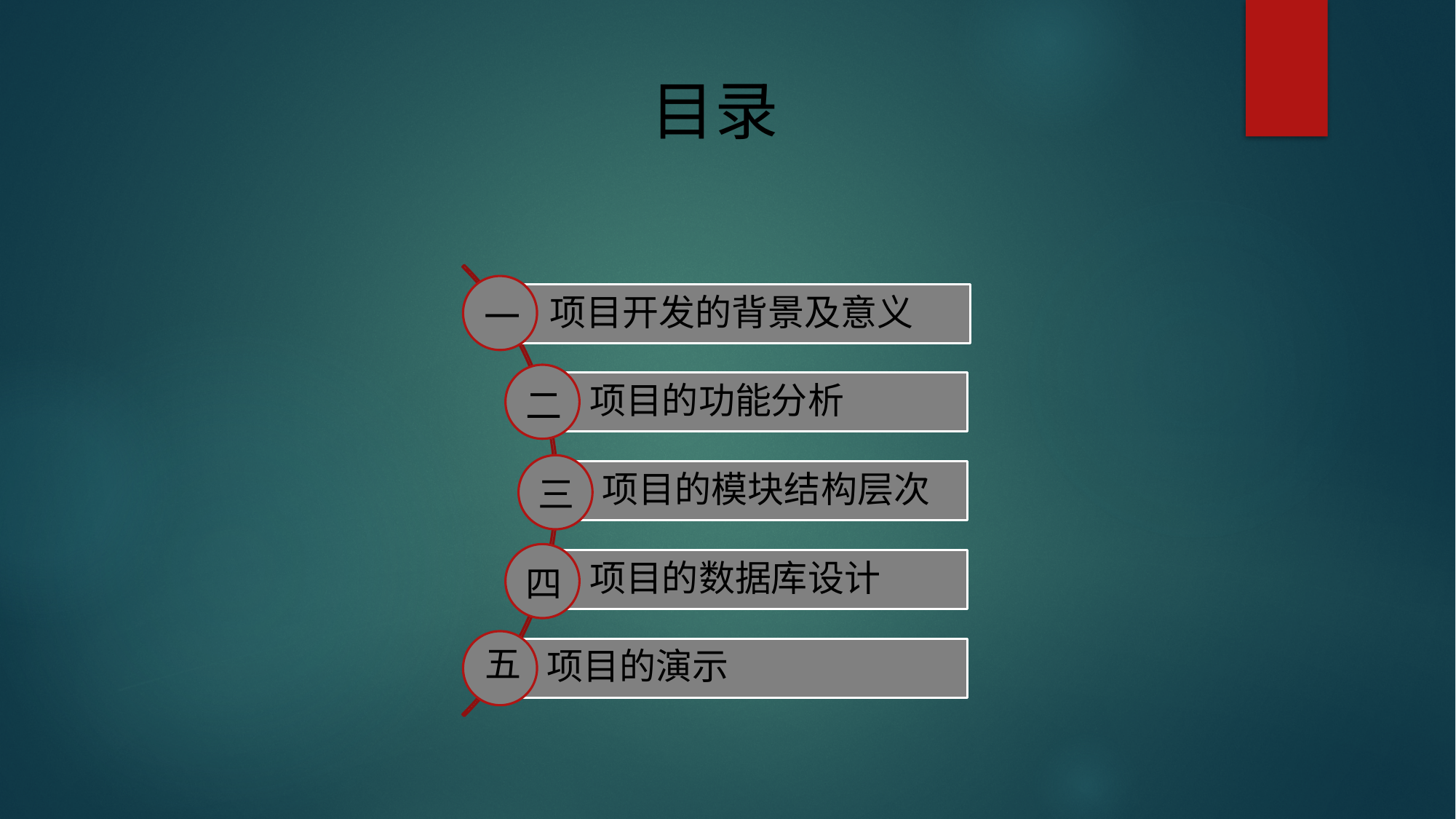

# 目录
项目开发的背景及意义
项目的功能分析
项目的模块结构层次
项目的数据库设计
项目的演示
一
二
三
四
五